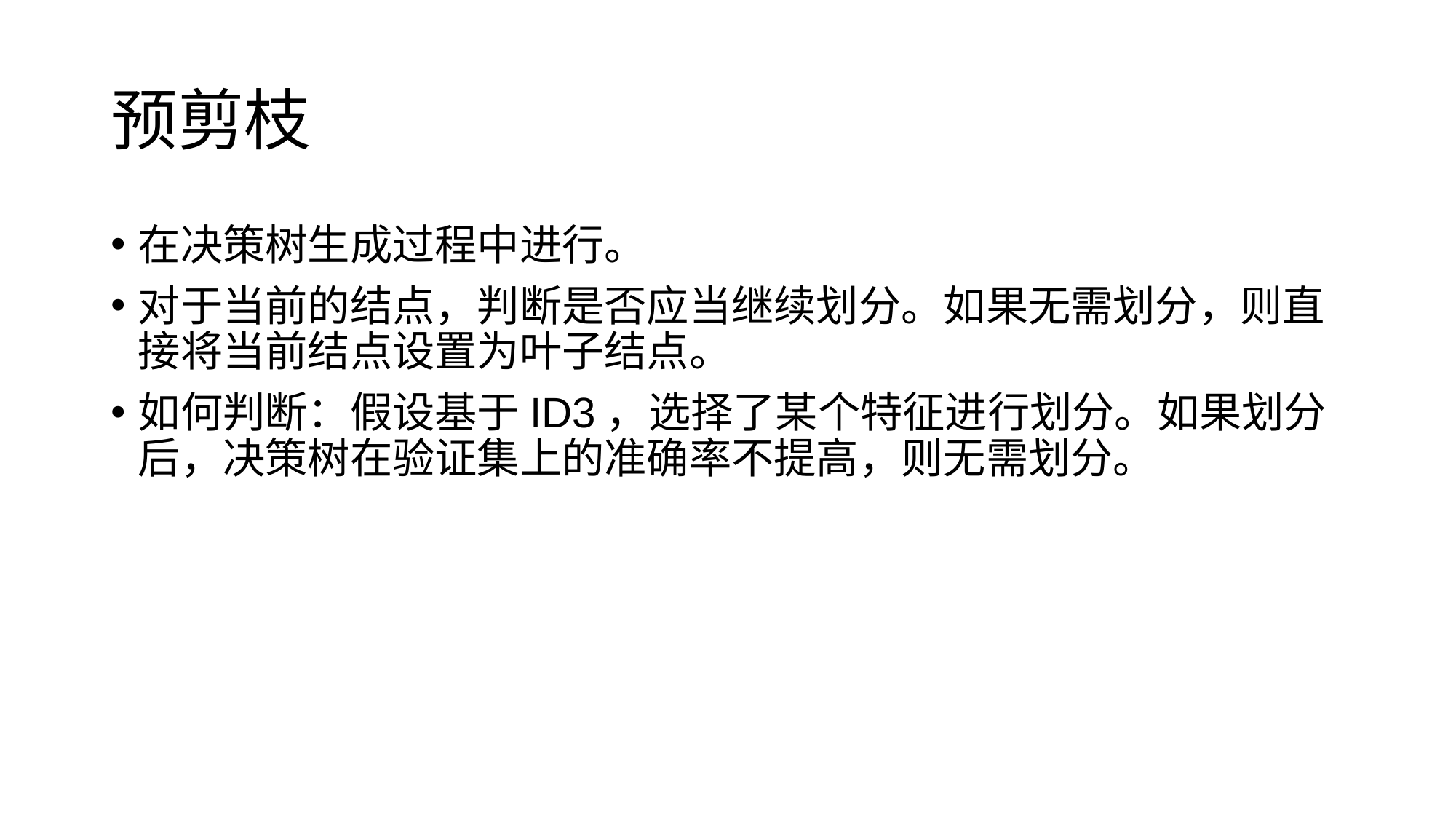

# 预剪枝
在决策树生成过程中进行。
对于当前的结点，判断是否应当继续划分。如果无需划分，则直接将当前结点设置为叶子结点。
如何判断：假设基于ID3，选择了某个特征进行划分。如果划分后，决策树在验证集上的准确率不提高，则无需划分。